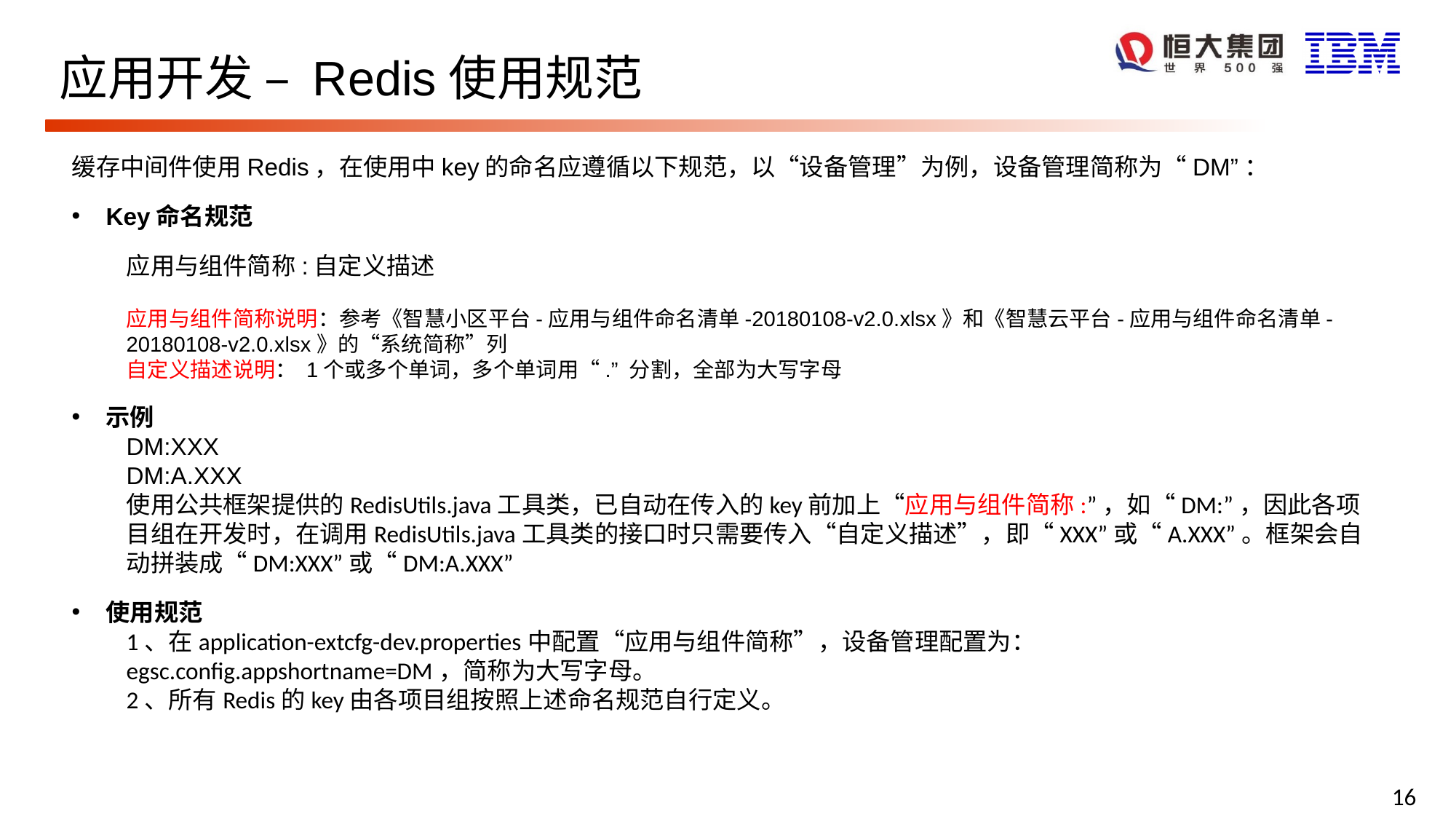

# 应用开发 – Redis使用规范
缓存中间件使用Redis，在使用中key的命名应遵循以下规范，以“设备管理”为例，设备管理简称为“DM”：
Key命名规范
应用与组件简称:自定义描述

应用与组件简称说明：参考《智慧小区平台-应用与组件命名清单-20180108-v2.0.xlsx》和《智慧云平台-应用与组件命名清单-20180108-v2.0.xlsx》的“系统简称”列
自定义描述说明： 1个或多个单词，多个单词用“.” 分割，全部为大写字母
示例
DM:XXX
DM:A.XXX
使用公共框架提供的RedisUtils.java工具类，已自动在传入的key前加上“应用与组件简称:”，如“DM:”，因此各项目组在开发时，在调用RedisUtils.java工具类的接口时只需要传入“自定义描述”，即“XXX”或“A.XXX”。框架会自动拼装成“DM:XXX”或“DM:A.XXX”
使用规范
1、在application-extcfg-dev.properties中配置“应用与组件简称”，设备管理配置为： egsc.config.appshortname=DM，简称为大写字母。
2、所有Redis的key由各项目组按照上述命名规范自行定义。